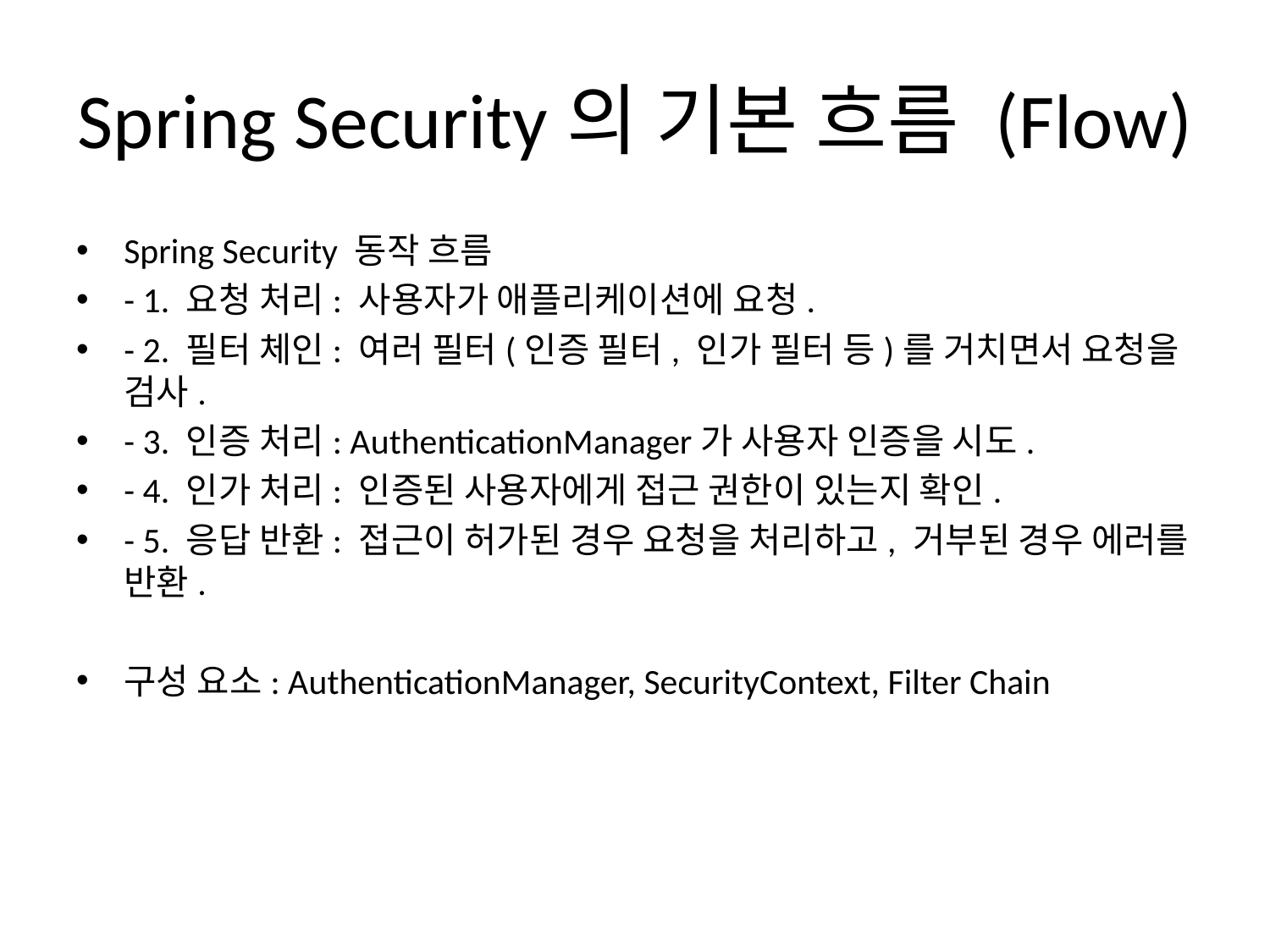

# Spring Security의 기본 흐름 (Flow)
Spring Security 동작 흐름
- 1. 요청 처리: 사용자가 애플리케이션에 요청.
- 2. 필터 체인: 여러 필터(인증 필터, 인가 필터 등)를 거치면서 요청을 검사.
- 3. 인증 처리: AuthenticationManager가 사용자 인증을 시도.
- 4. 인가 처리: 인증된 사용자에게 접근 권한이 있는지 확인.
- 5. 응답 반환: 접근이 허가된 경우 요청을 처리하고, 거부된 경우 에러를 반환.

구성 요소: AuthenticationManager, SecurityContext, Filter Chain